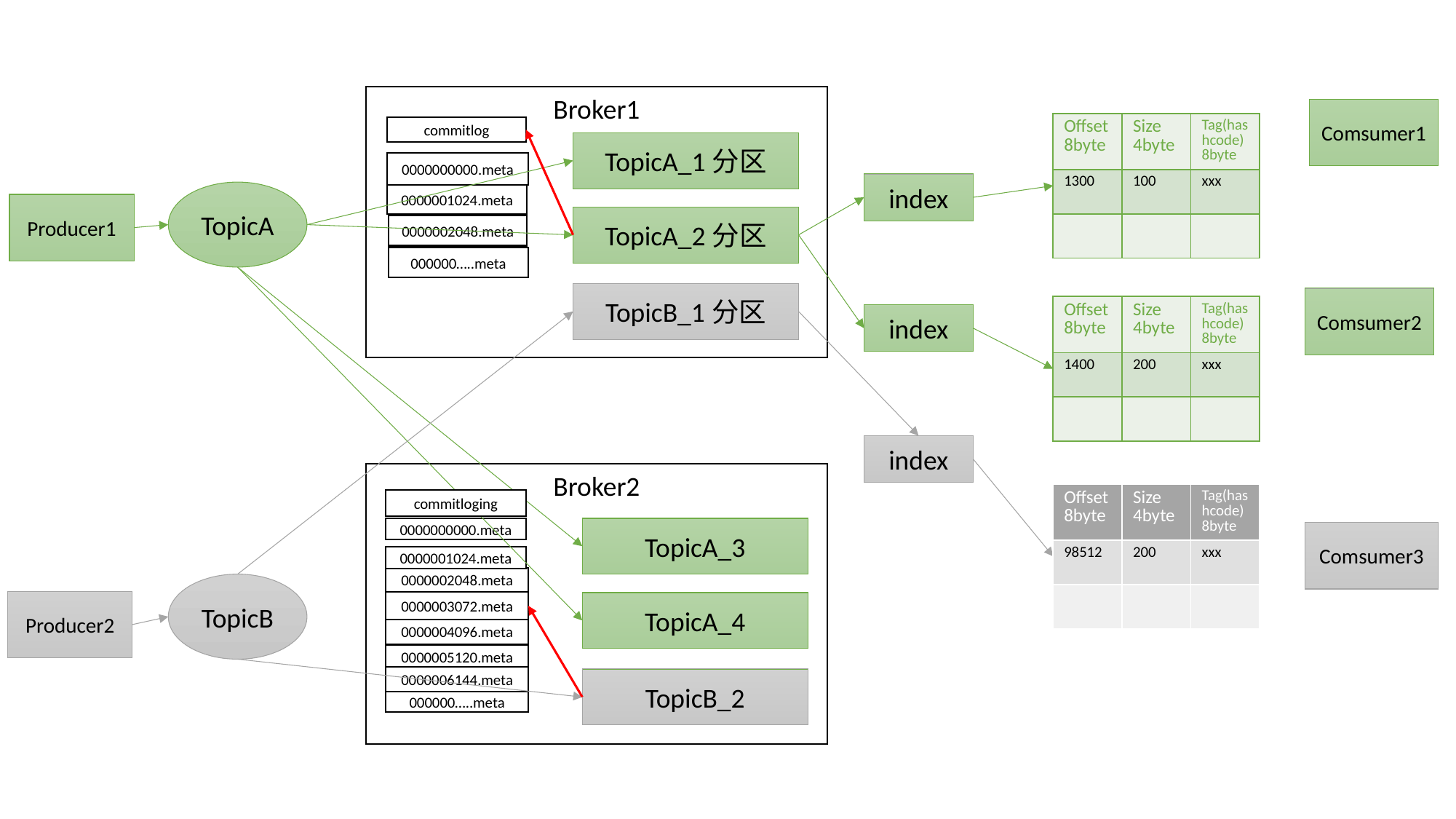

Broker1
Comsumer1
| Offset 8byte | Size 4byte | Tag(hashcode) 8byte |
| --- | --- | --- |
| 1300 | 100 | xxx |
|  |  |  |
commitlog
TopicA_1分区
0000000000.meta
index
TopicA
0000001024.meta
Producer1
TopicA_2分区
0000002048.meta
000000…..meta
TopicB_1分区
Comsumer2
| Offset 8byte | Size 4byte | Tag(hashcode) 8byte |
| --- | --- | --- |
| 1400 | 200 | xxx |
|  |  |  |
index
index
Broker2
| Offset 8byte | Size 4byte | Tag(hashcode) 8byte |
| --- | --- | --- |
| 98512 | 200 | xxx |
|  |  |  |
commitloging
TopicA_3
0000000000.meta
Comsumer3
0000001024.meta
0000002048.meta
TopicB
Producer2
0000003072.meta
TopicA_4
0000004096.meta
0000005120.meta
0000006144.meta
TopicB_2
000000…..meta